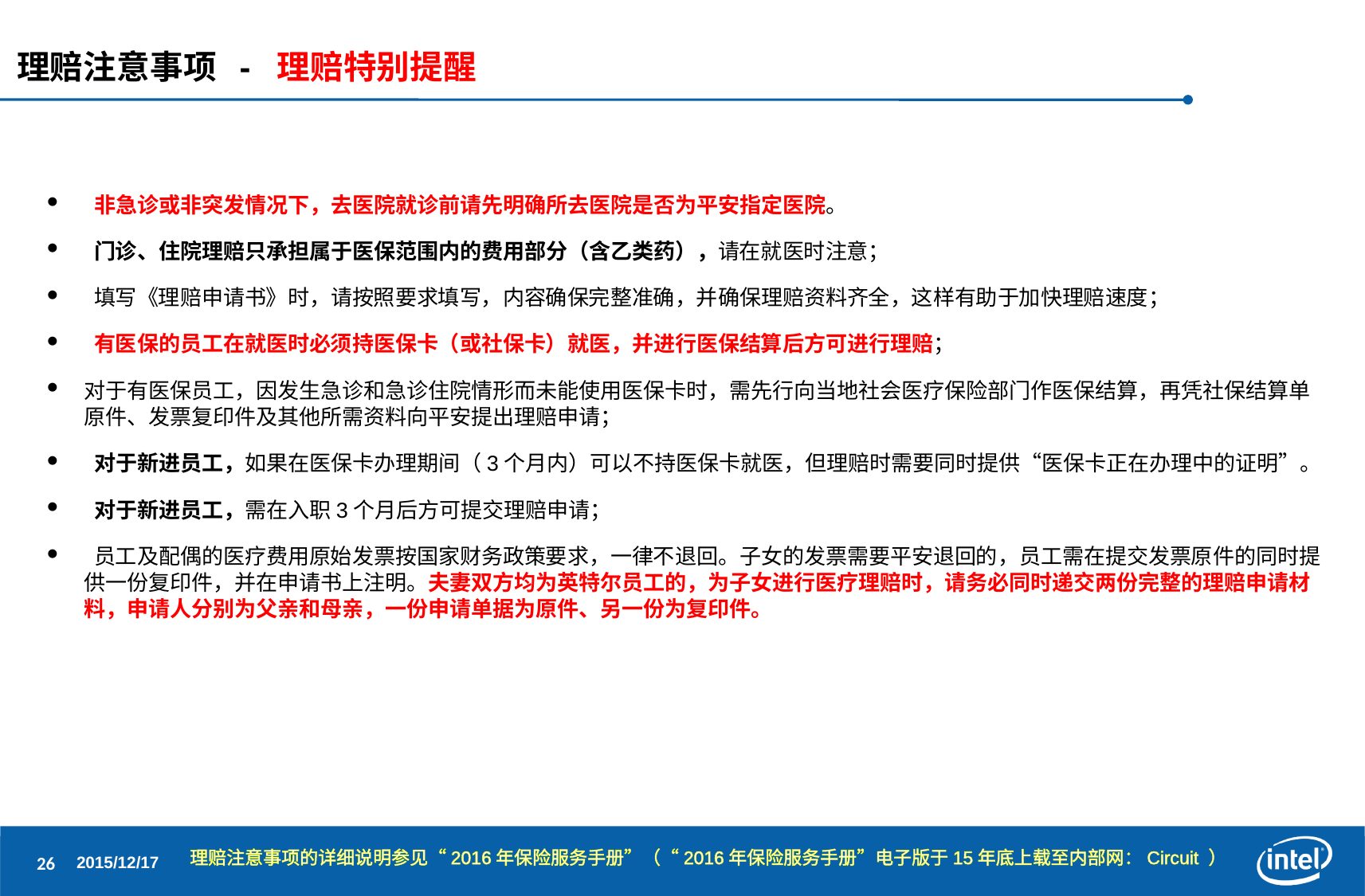

理赔注意事项  -  理赔特别提醒
 非急诊或非突发情况下，去医院就诊前请先明确所去医院是否为平安指定医院。
 门诊、住院理赔只承担属于医保范围内的费用部分（含乙类药），请在就医时注意；
 填写《理赔申请书》时，请按照要求填写，内容确保完整准确，并确保理赔资料齐全，这样有助于加快理赔速度；
 有医保的员工在就医时必须持医保卡（或社保卡）就医，并进行医保结算后方可进行理赔；
对于有医保员工，因发生急诊和急诊住院情形而未能使用医保卡时，需先行向当地社会医疗保险部门作医保结算，再凭社保结算单原件、发票复印件及其他所需资料向平安提出理赔申请；
 对于新进员工，如果在医保卡办理期间（3个月内）可以不持医保卡就医，但理赔时需要同时提供“医保卡正在办理中的证明”。
 对于新进员工，需在入职3个月后方可提交理赔申请；
 员工及配偶的医疗费用原始发票按国家财务政策要求，一律不退回。子女的发票需要平安退回的，员工需在提交发票原件的同时提供一份复印件，并在申请书上注明。夫妻双方均为英特尔员工的，为子女进行医疗理赔时，请务必同时递交两份完整的理赔申请材料，申请人分别为父亲和母亲，一份申请单据为原件、另一份为复印件。
理赔注意事项的详细说明参见“2016年保险服务手册”（“2016年保险服务手册”电子版于15年底上载至内部网：Circuit ）
26
2015/12/17